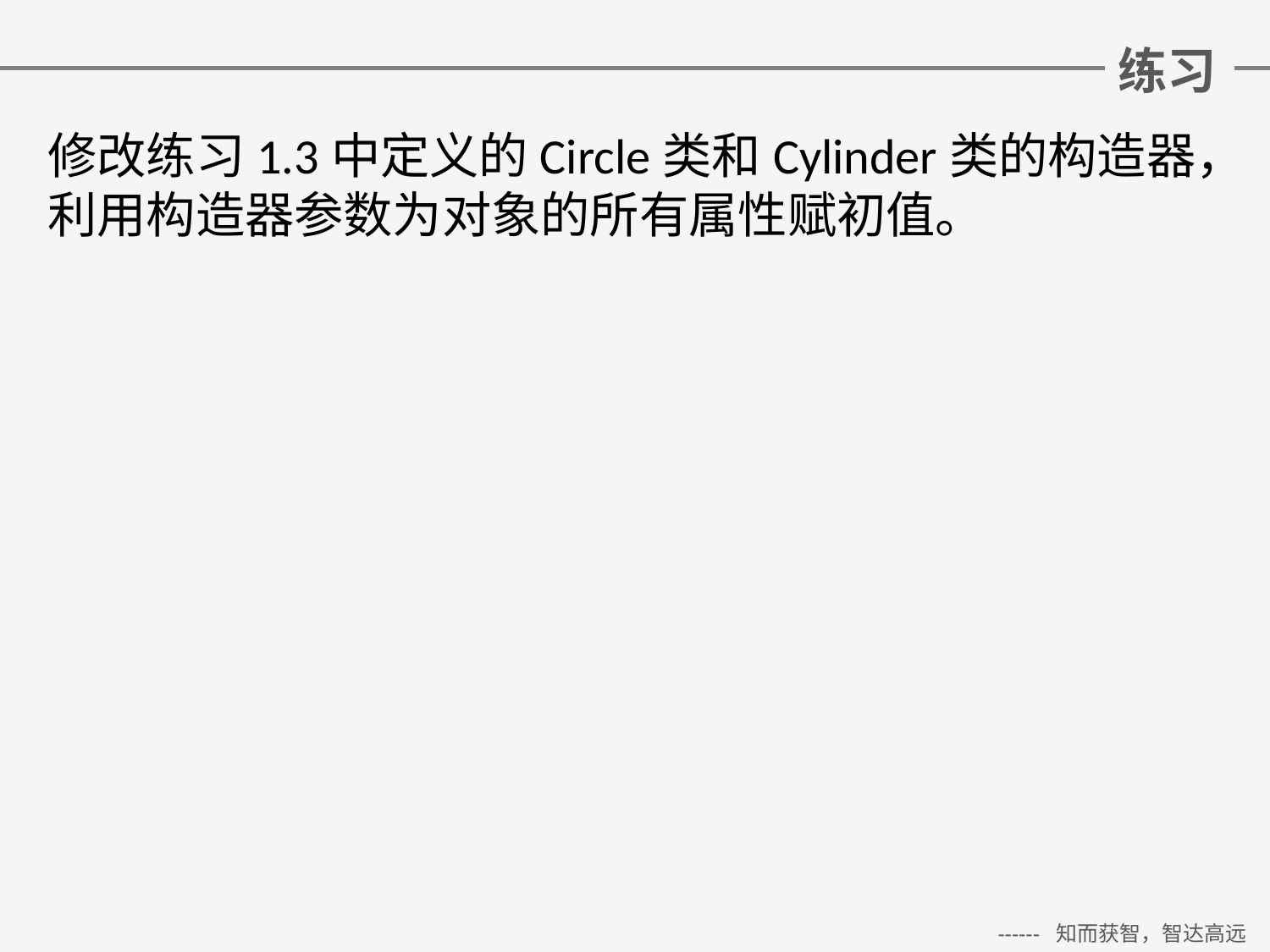

# 练习
修改练习1.3中定义的Circle类和Cylinder类的构造器，利用构造器参数为对象的所有属性赋初值。